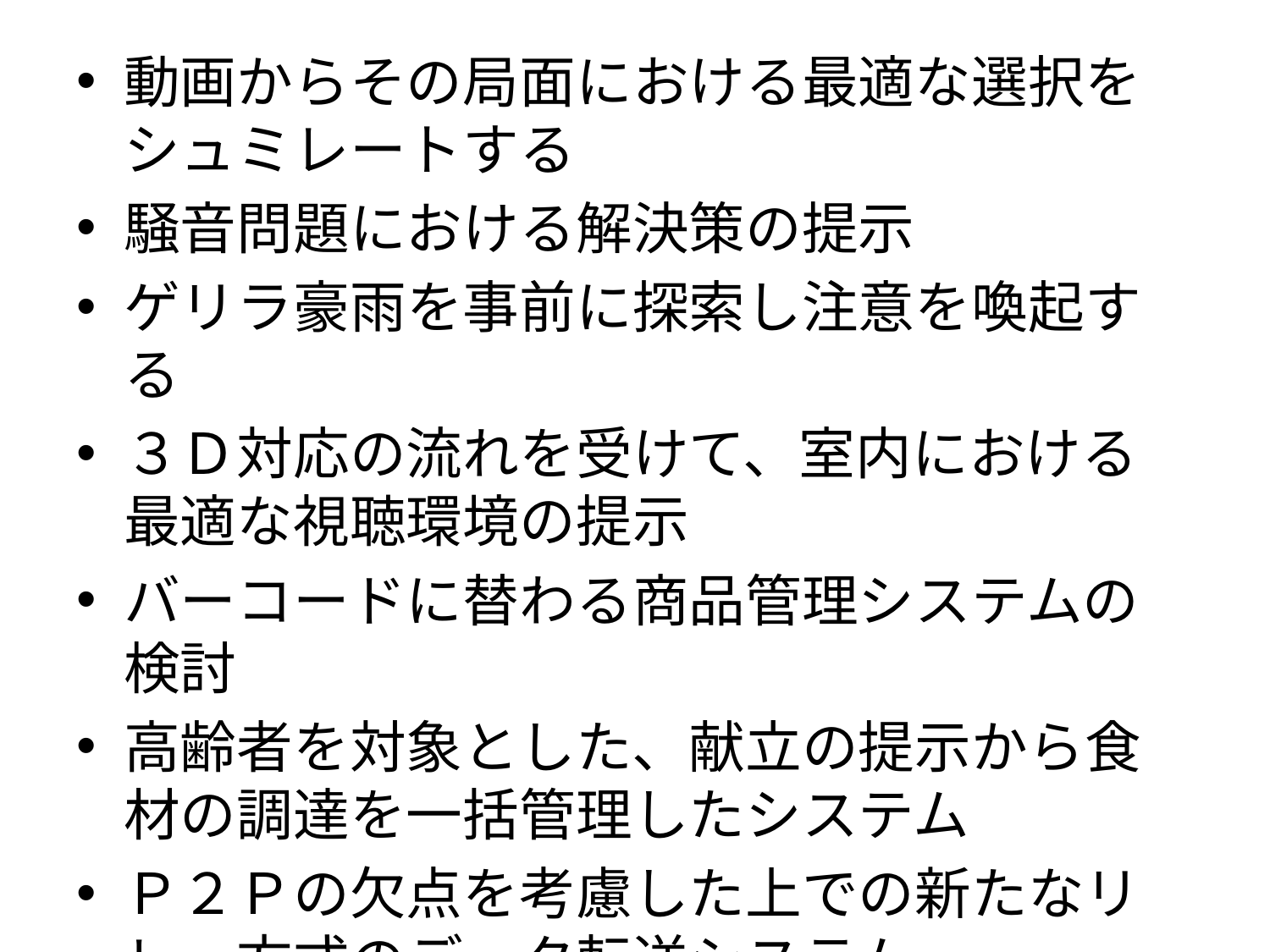

#
動画からその局面における最適な選択をシュミレートする
騒音問題における解決策の提示
ゲリラ豪雨を事前に探索し注意を喚起する
３Ｄ対応の流れを受けて、室内における最適な視聴環境の提示
バーコードに替わる商品管理システムの検討
高齢者を対象とした、献立の提示から食材の調達を一括管理したシステム
Ｐ２Ｐの欠点を考慮した上での新たなリレー方式のデータ転送システム